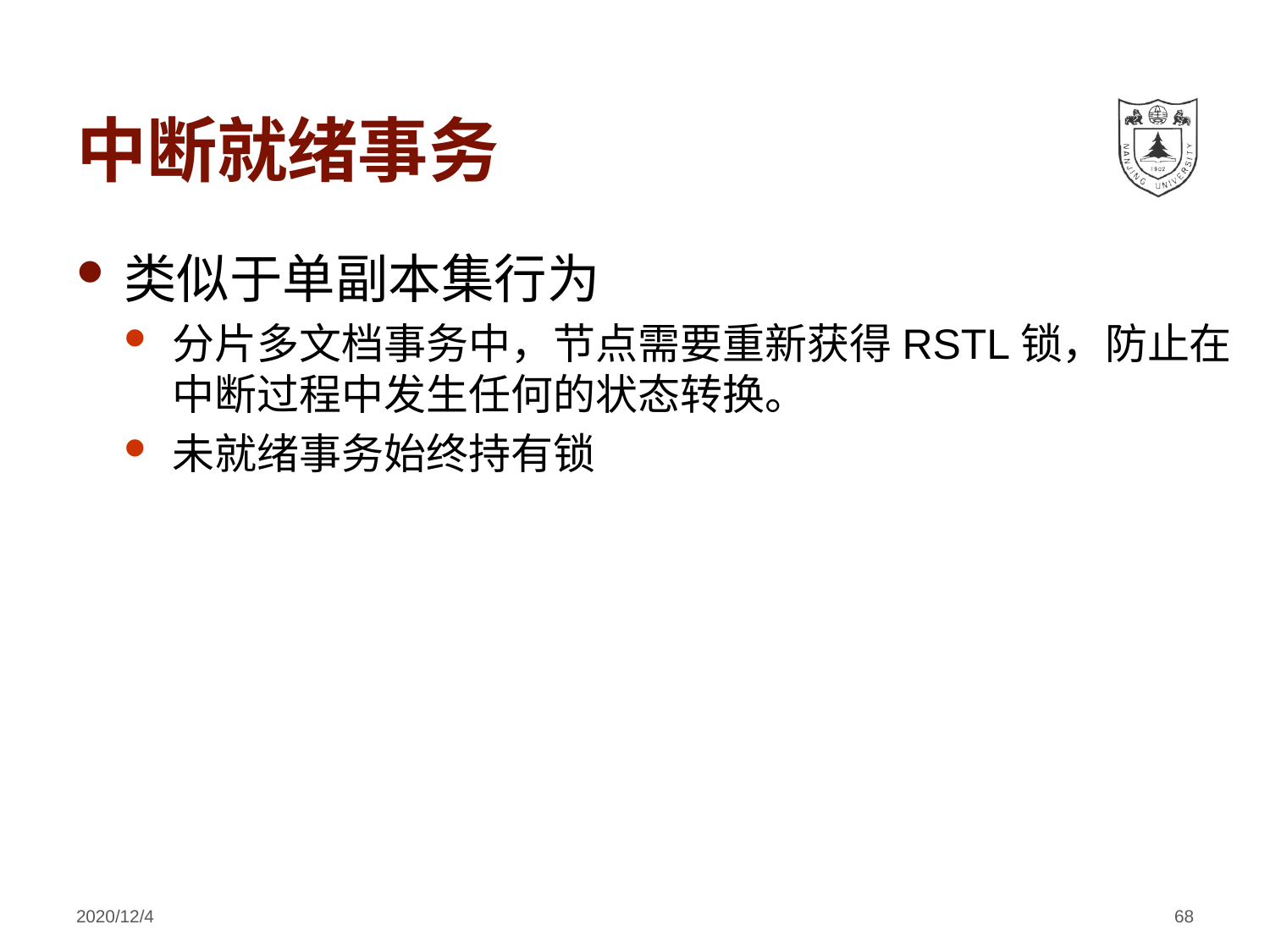

# 中断就绪事务
类似于单副本集行为
分片多文档事务中，节点需要重新获得RSTL锁，防止在中断过程中发生任何的状态转换。
未就绪事务始终持有锁

2020/12/4

68